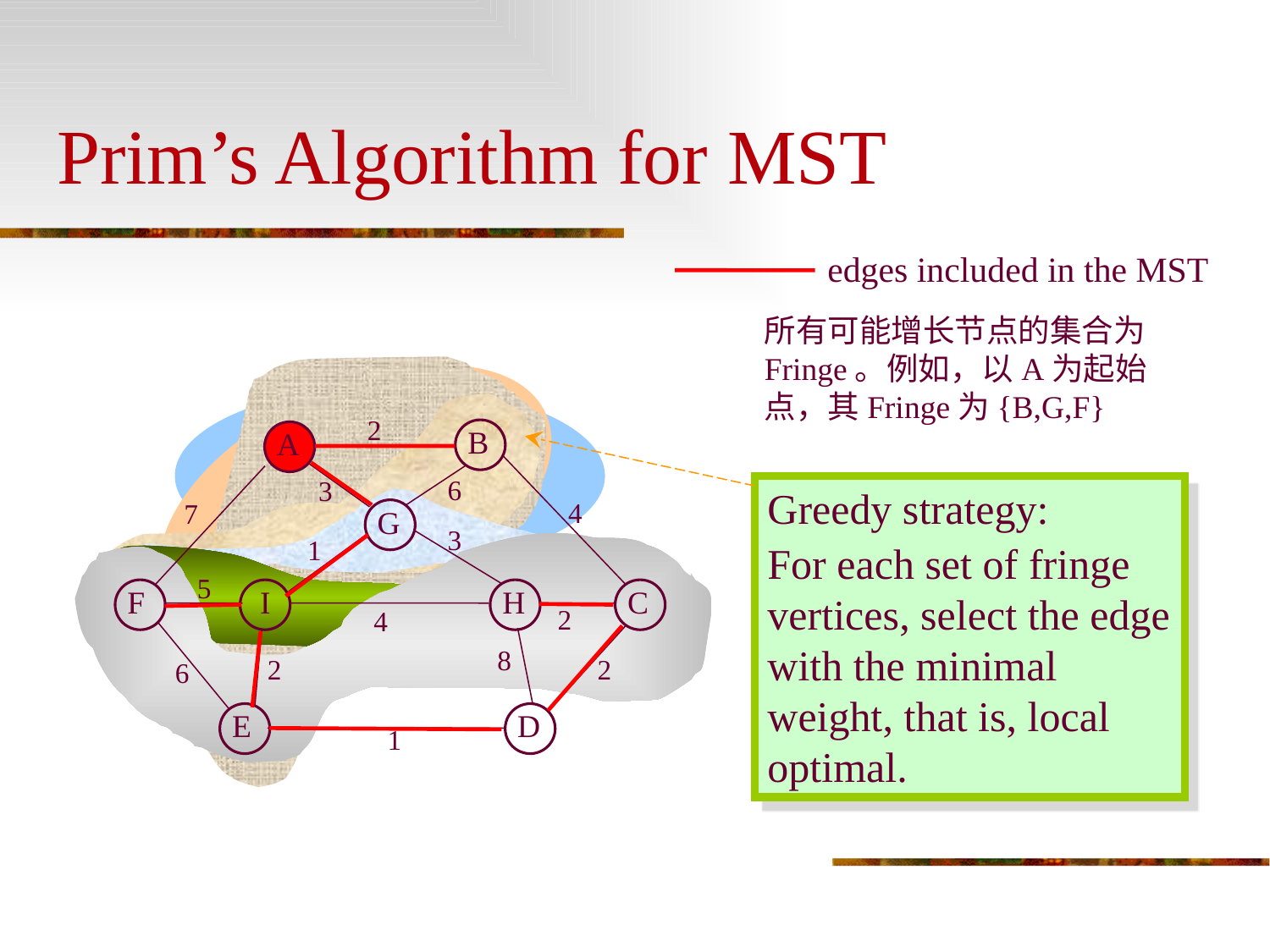

# Prim’s Algorithm for MST
edges included in the MST

所有可能增长节点的集合为Fringe。例如，以A为起始点，其Fringe为{B,G,F}

2
B
A

6
3
Greedy strategy:
For each set of fringe vertices, select the edge with the minimal weight, that is, local optimal.

4
7
G

3

1

5
F
I
H
C

2
4

8
2
2
6
E
D

1